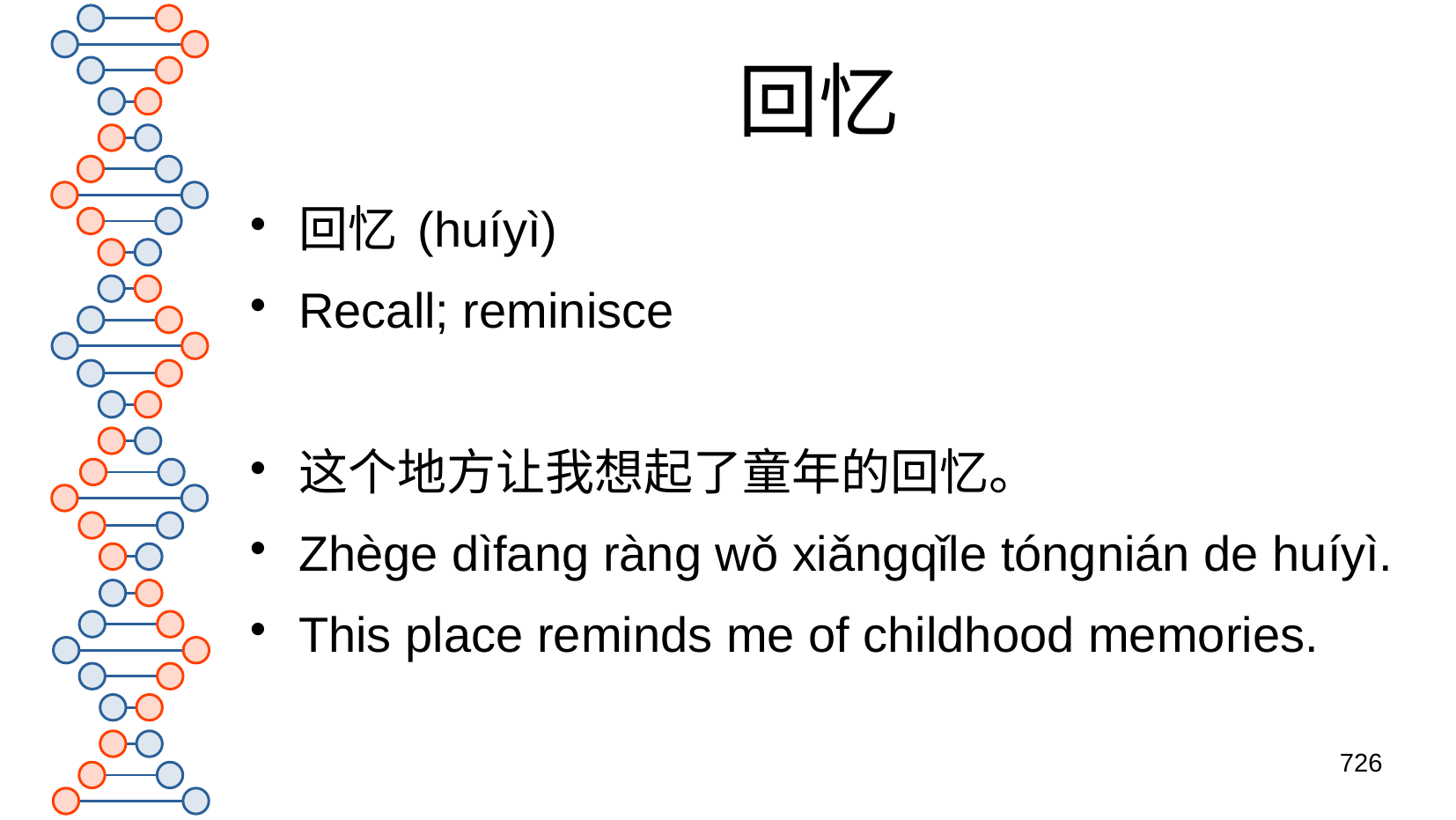

# 回忆
回忆 (huíyì)
Recall; reminisce

这个地方让我想起了童年的回忆。
Zhège dìfang ràng wǒ xiǎngqǐle tóngnián de huíyì.
This place reminds me of childhood memories.

726